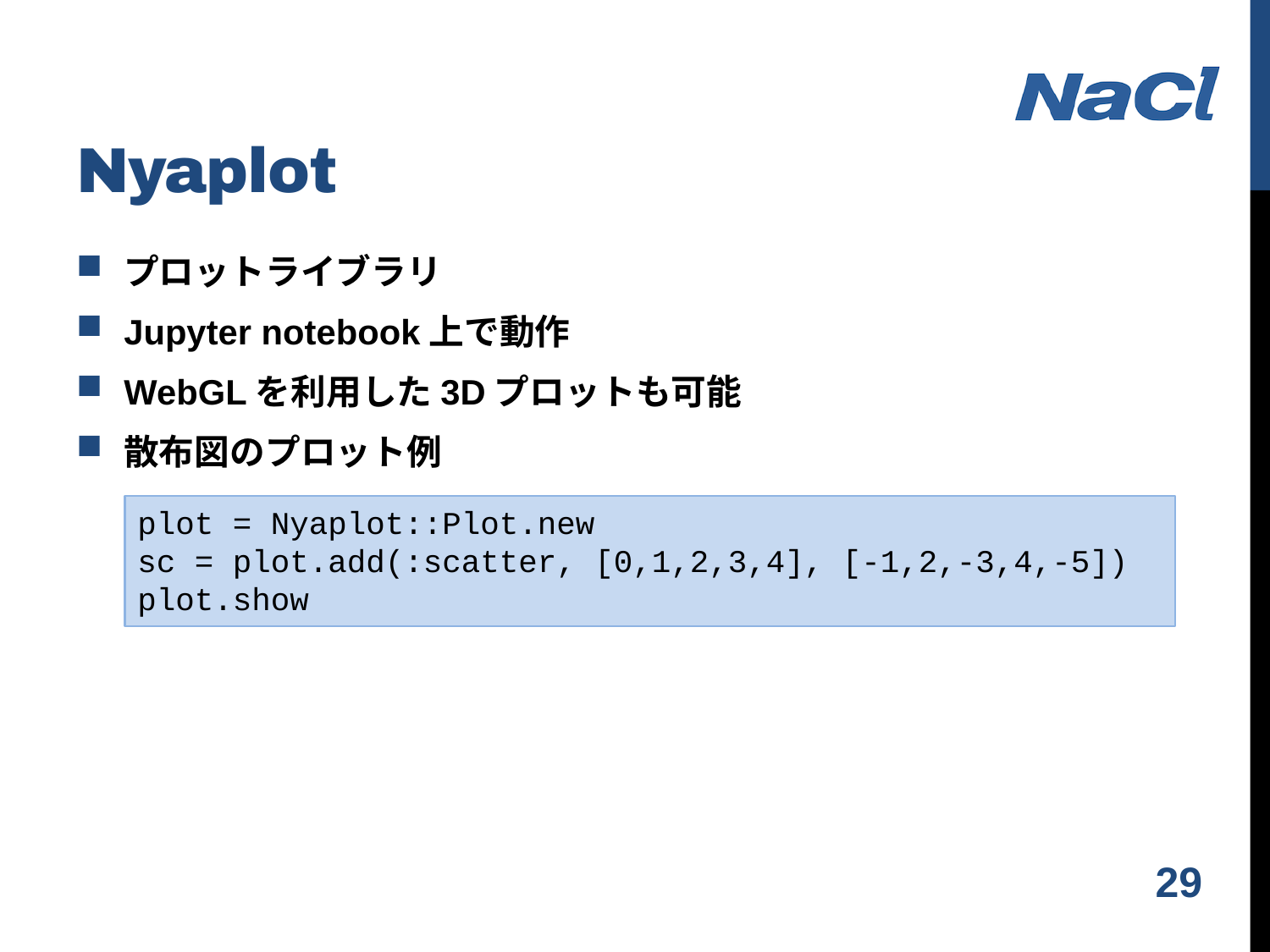

# Nyaplot
プロットライブラリ
Jupyter notebook上で動作
WebGLを利用した3Dプロットも可能
散布図のプロット例
plot = Nyaplot::Plot.new
sc = plot.add(:scatter, [0,1,2,3,4], [-1,2,-3,4,-5])
plot.show
29